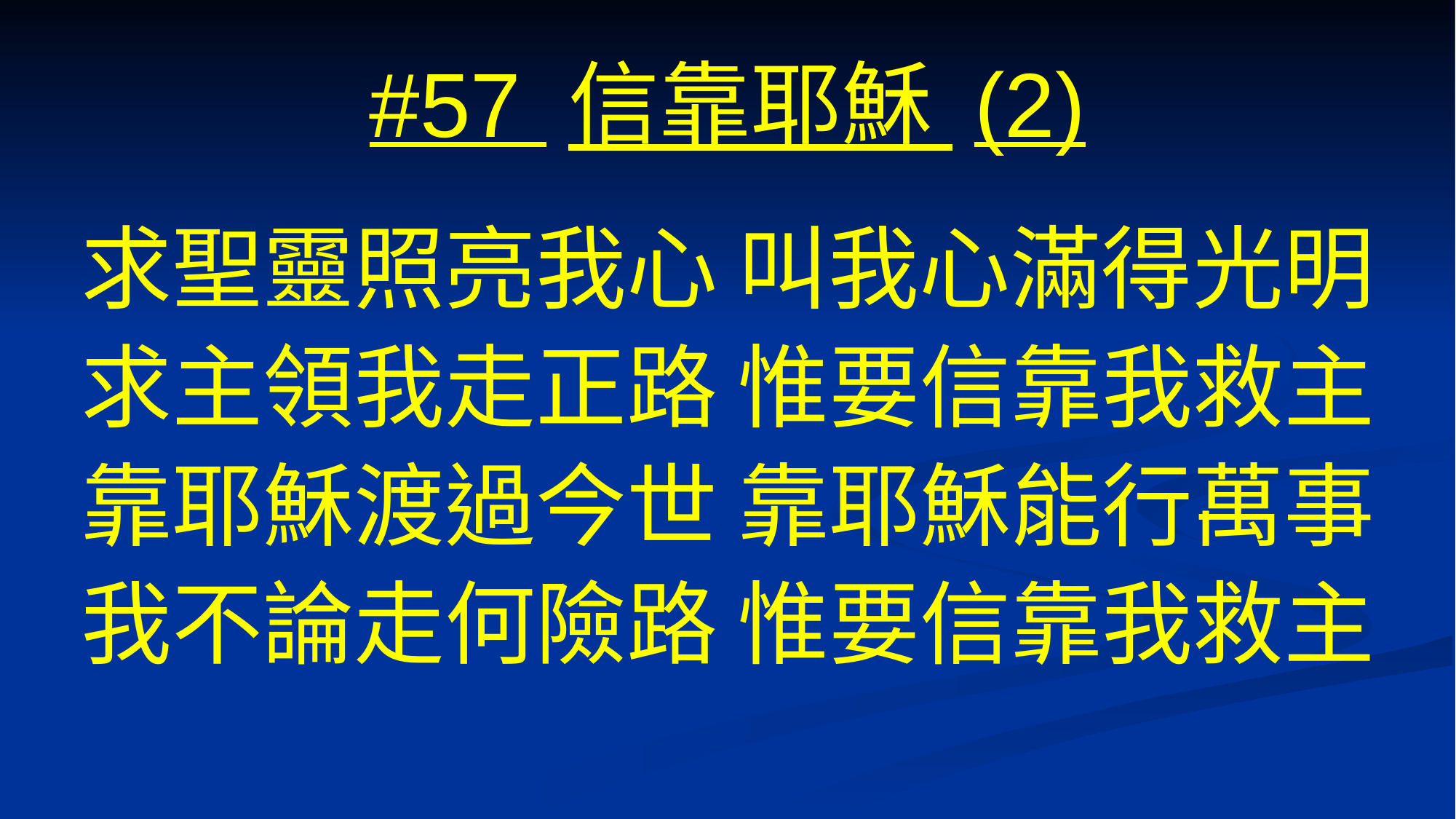

# #57 信靠耶穌 (2)
求聖靈照亮我心 叫我心滿得光明
求主領我走正路 惟要信靠我救主
靠耶穌渡過今世 靠耶穌能行萬事
我不論走何險路 惟要信靠我救主